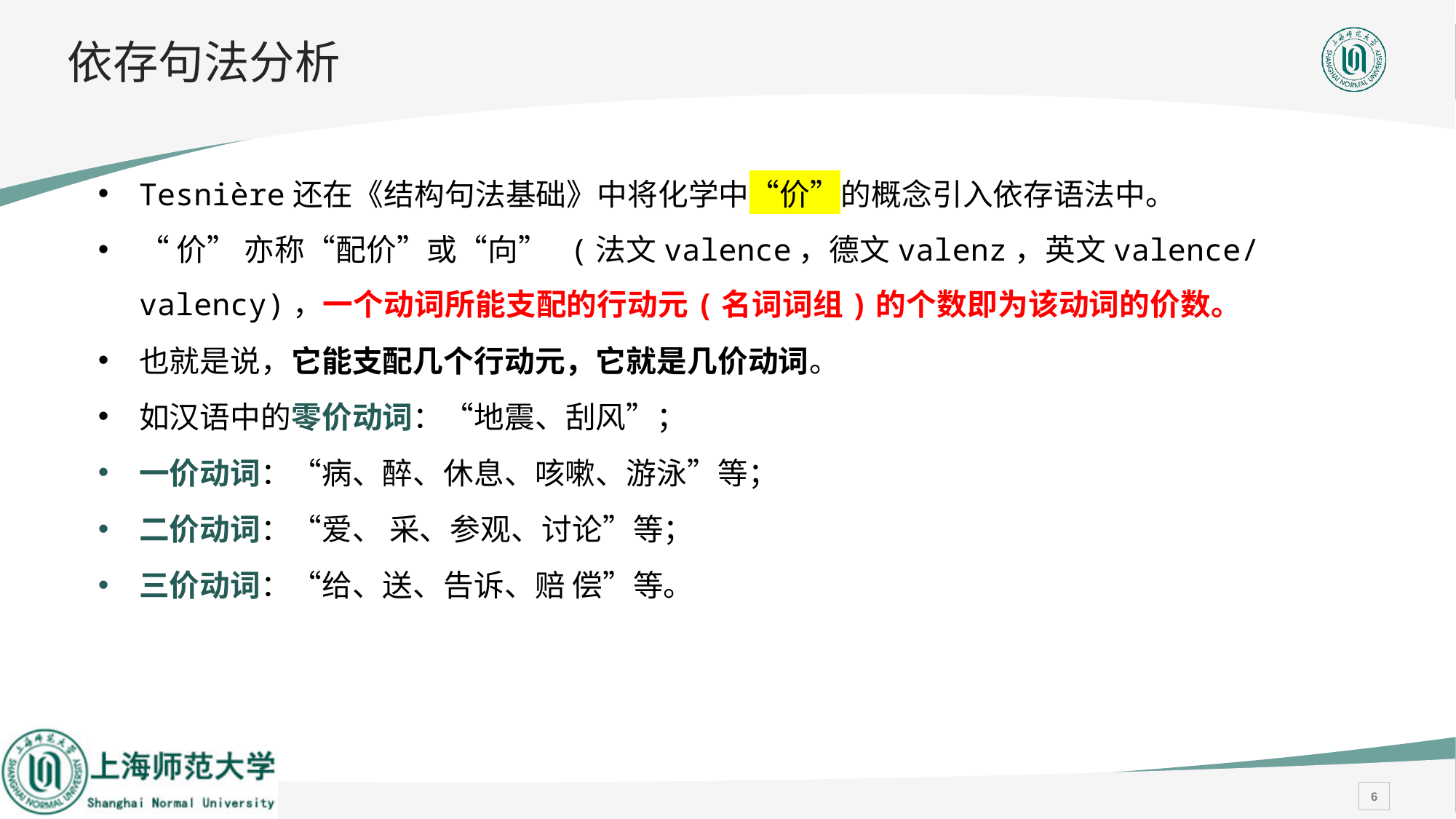

# 依存句法分析
Tesnière还在《结构句法基础》中将化学中“价”的概念引入依存语法中。
“价” 亦称“配价”或“向”  (法文valence，德文valenz，英文valence/ valency)，一个动词所能支配的行动元(名词词组)的个数即为该动词的价数。
也就是说，它能支配几个行动元，它就是几价动词。
如汉语中的零价动词：“地震、刮风”；
一价动词：“病、醉、休息、咳嗽、游泳”等；
二价动词：“爱、 采、参观、讨论”等；
三价动词：“给、送、告诉、赔 偿”等。